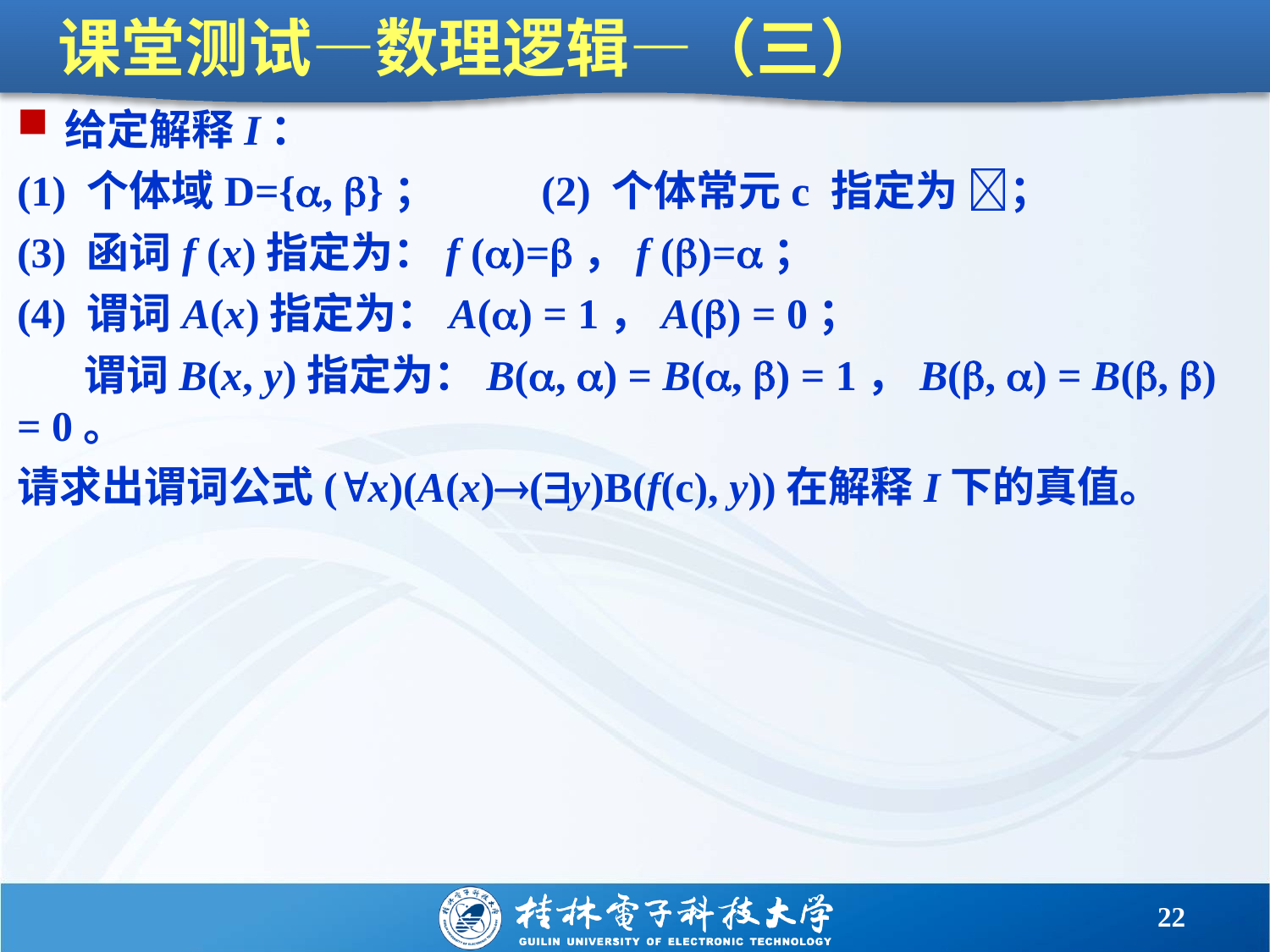

# 课堂测试—数理逻辑—（三）
给定解释I：
(1) 个体域D={α, β}；          (2) 个体常元c 指定为 α；
(3) 函词f (x)指定为：f (α)=β，f (β)=α；
(4) 谓词A(x)指定为：A(α) = 1，A(β) = 0；
      谓词B(x, y)指定为：B(α, α) = B(α, β) = 1，B(β, α) = B(β, β) = 0。
请求出谓词公式(∀x)(A(x)→(∃y)B(f(c), y))在解释I下的真值。